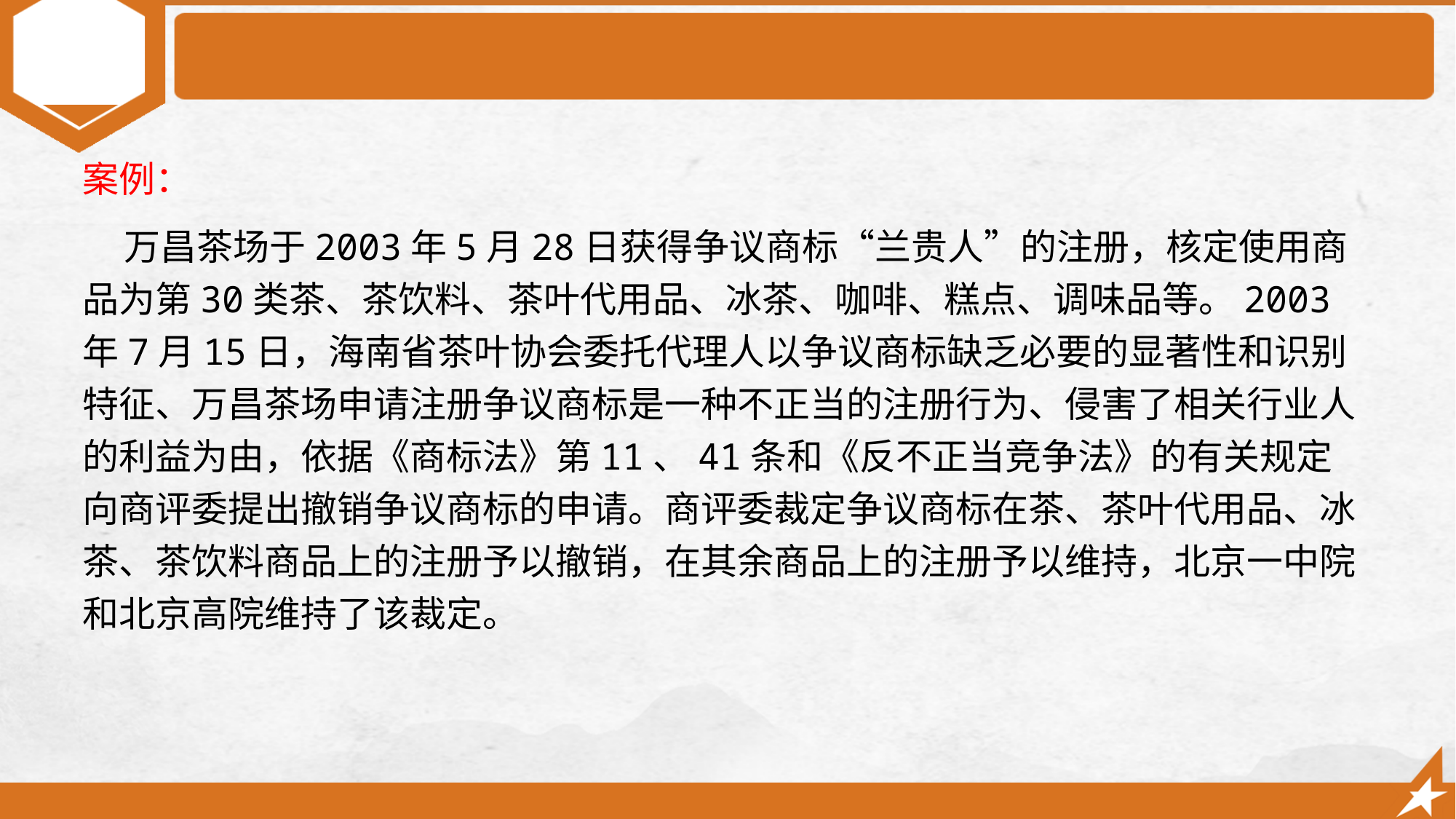

案例：
    万昌茶场于2003年5月28日获得争议商标“兰贵人”的注册，核定使用商品为第30类茶、茶饮料、茶叶代用品、冰茶、咖啡、糕点、调味品等。2003年7月15日，海南省茶叶协会委托代理人以争议商标缺乏必要的显著性和识别特征、万昌茶场申请注册争议商标是一种不正当的注册行为、侵害了相关行业人的利益为由，依据《商标法》第11、41条和《反不正当竞争法》的有关规定向商评委提出撤销争议商标的申请。商评委裁定争议商标在茶、茶叶代用品、冰茶、茶饮料商品上的注册予以撤销，在其余商品上的注册予以维持，北京一中院和北京高院维持了该裁定。